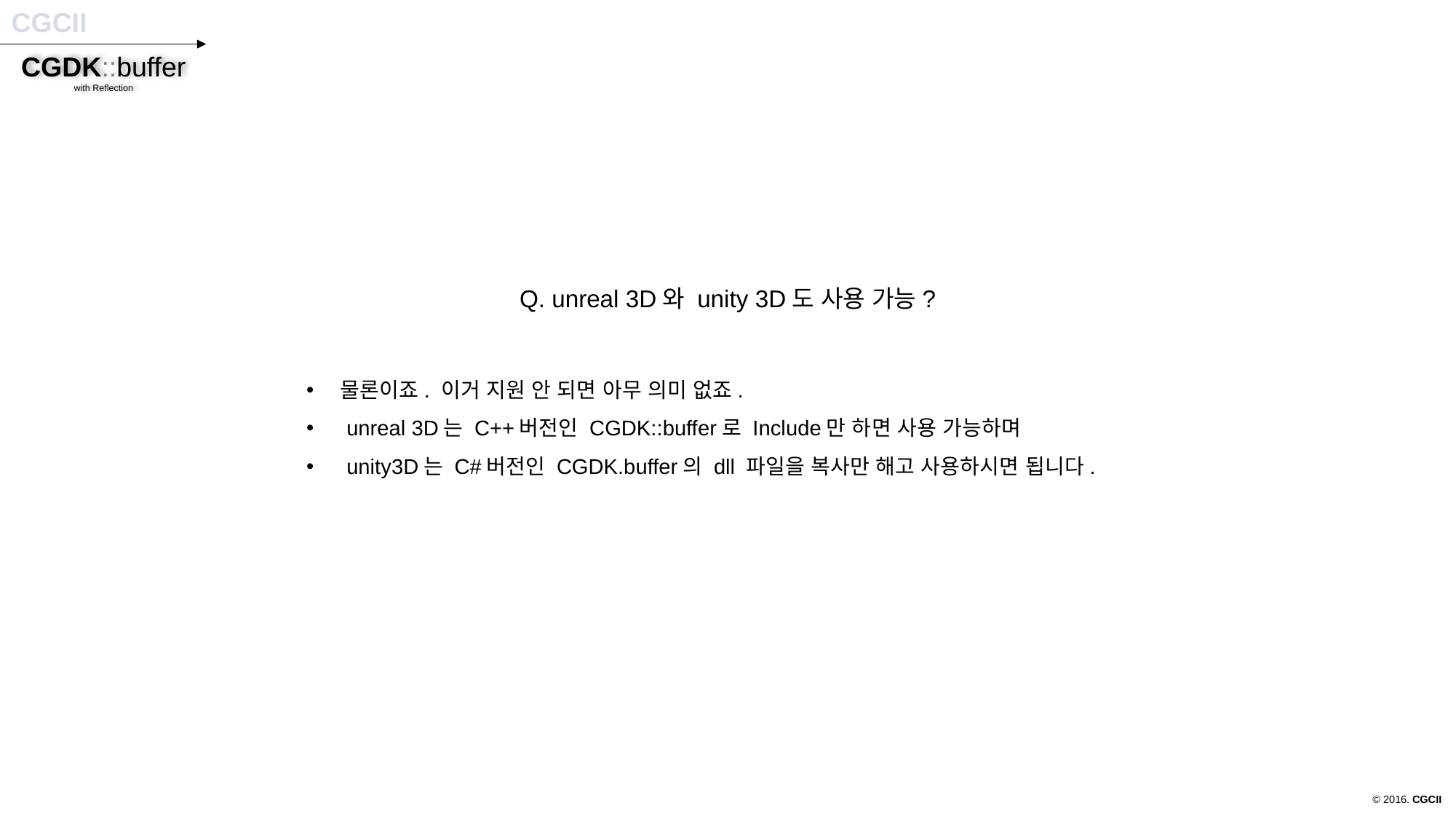

CGCII
CGDK::buffer
with Reflection

Q. unreal 3D와 unity 3D도 사용 가능?
물론이죠. 이거 지원 안 되면 아무 의미 없죠.
 unreal 3D는 C++버전인 CGDK::buffer로 Include만 하면 사용 가능하며
 unity3D는 C#버전인 CGDK.buffer의 dll 파일을 복사만 해고 사용하시면 됩니다.
© 2016. CGCII